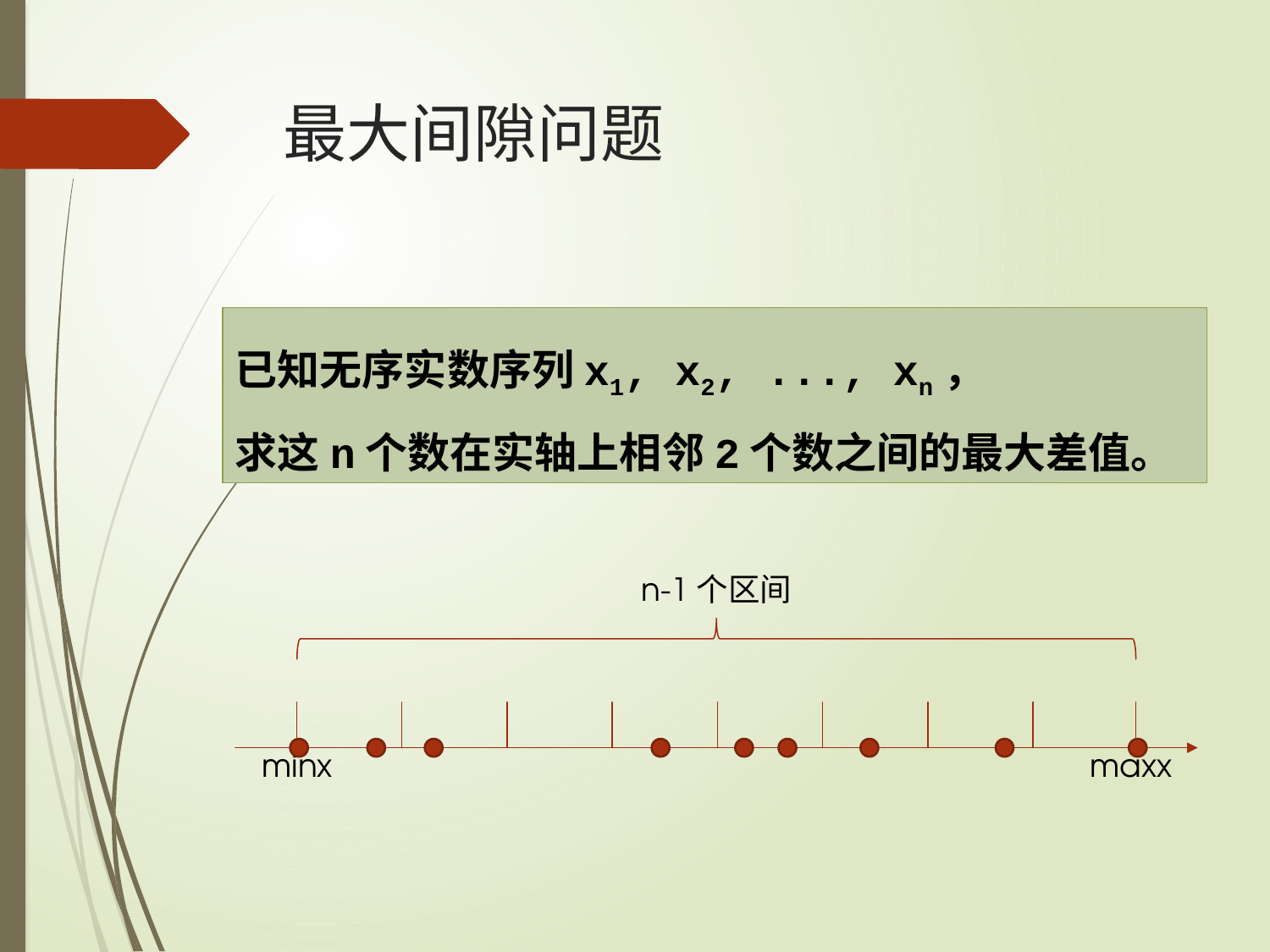

最大间隙问题
已知无序实数序列x1, x2, ..., xn，
求这n个数在实轴上相邻2个数之间的最大差值。

n-1个区间

minx
maxx